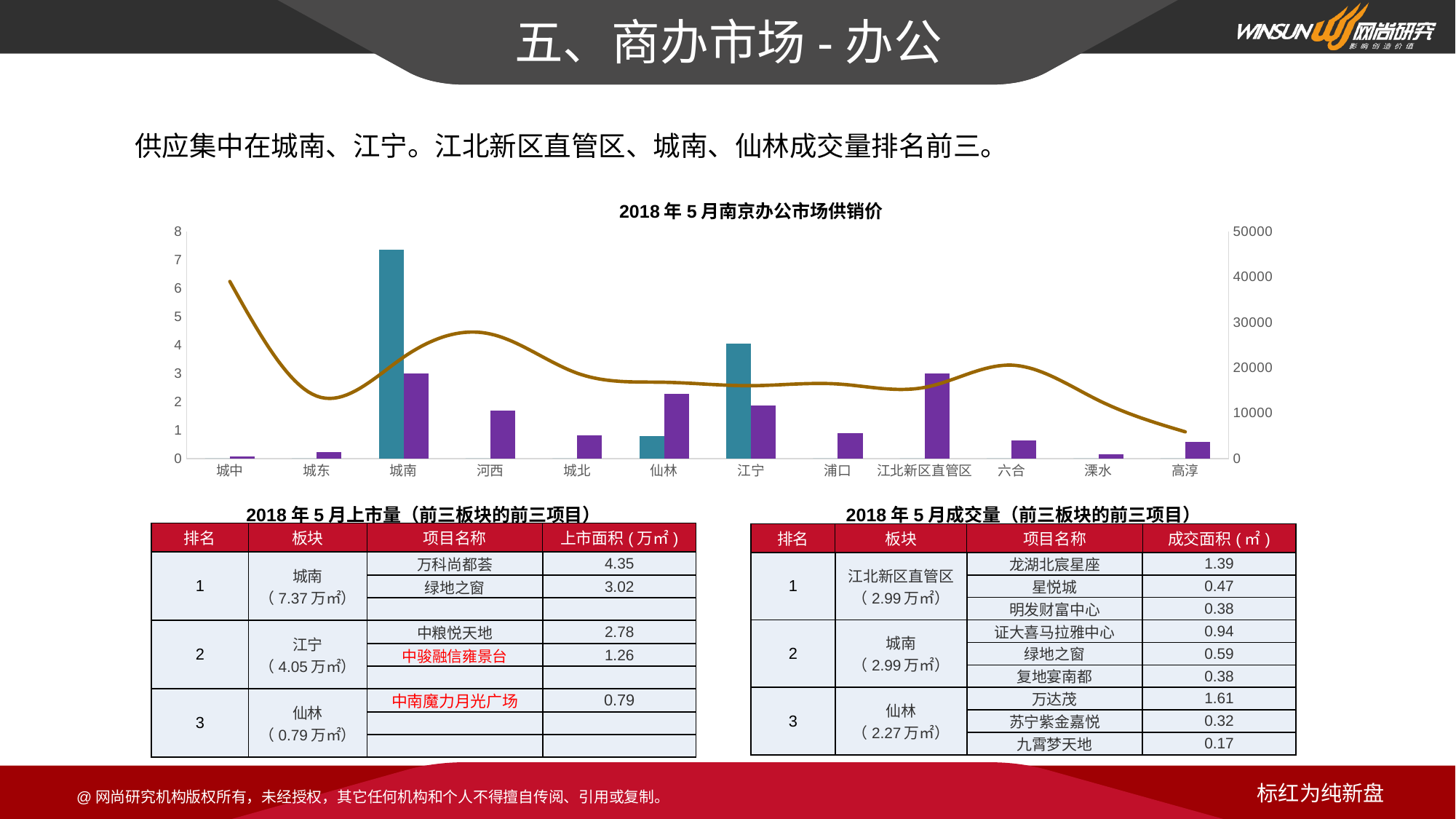

# 五、商办市场-办公
供应集中在城南、江宁。江北新区直管区、城南、仙林成交量排名前三。
2018年5月南京办公市场供销价

### Chart

| Category | 上市面积（万㎡） | 成交面积（万㎡） | 成交均价（元/㎡） |
|---|---|---|---|
| 城中 | 0.0 | 0.08 | 39038.0 |
| 城东 | 0.0 | 0.24 | 13768.0 |
| 城南 | 7.37 | 2.99 | 22353.0 |
| 河西 | 0.0 | 1.7 | 27467.0 |
| 城北 | 0.0 | 0.82 | 18808.0 |
| 仙林 | 0.79 | 2.27 | 16821.0 |
| 江宁 | 4.05 | 1.88 | 16065.0 |
| 浦口 | 0.0 | 0.89 | 16439.0 |
| 江北新区直管区 | 0.0 | 2.99 | 15684.0 |
| 六合 | 0.0 | 0.64 | 20590.0 |
| 溧水 | 0.0 | 0.15 | 12846.0 |
| 高淳 | 0.0 | 0.6 | 5893.0 |
2018年5月上市量（前三板块的前三项目）
2018年5月成交量（前三板块的前三项目）
| 排名 | 板块 | 项目名称 | 上市面积(万㎡) |
| --- | --- | --- | --- |
| 1 | 城南 （7.37万㎡） | 万科尚都荟 | 4.35 |
|  |  | 绿地之窗 | 3.02 |
|  |  |  |  |
| 2 | 江宁 （4.05万㎡） | 中粮悦天地 | 2.78 |
|  |  | 中骏融信雍景台 | 1.26 |
|  |  |  |  |
| 3 | 仙林 （0.79万㎡） | 中南魔力月光广场 | 0.79 |
|  |  |  |  |
|  |  |  |  |
| 排名 | 板块 | 项目名称 | 成交面积(㎡) |
| --- | --- | --- | --- |
| 1 | 江北新区直管区（2.99万㎡） | 龙湖北宸星座 | 1.39 |
|  |  | 星悦城 | 0.47 |
|  |  | 明发财富中心 | 0.38 |
| 2 | 城南 （2.99万㎡） | 证大喜马拉雅中心 | 0.94 |
|  |  | 绿地之窗 | 0.59 |
|  |  | 复地宴南都 | 0.38 |
| 3 | 仙林 （2.27万㎡） | 万达茂 | 1.61 |
|  |  | 苏宁紫金嘉悦 | 0.32 |
|  |  | 九霄梦天地 | 0.17 |
标红为纯新盘